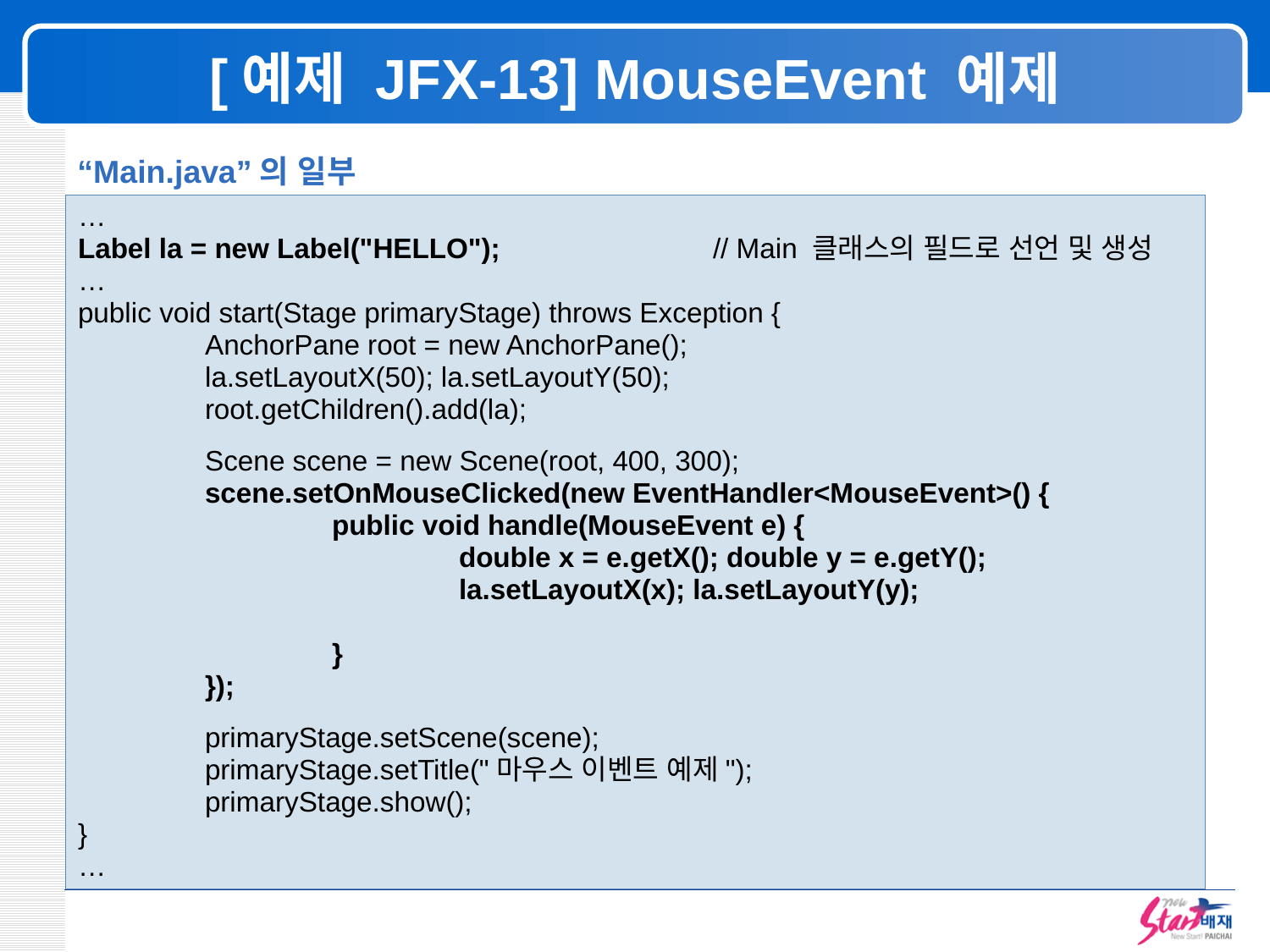

# [예제 JFX-13] MouseEvent 예제
“Main.java”의 일부
…
Label la = new Label("HELLO");		// Main 클래스의 필드로 선언 및 생성
…
public void start(Stage primaryStage) throws Exception {
	AnchorPane root = new AnchorPane();
	la.setLayoutX(50); la.setLayoutY(50);
	root.getChildren().add(la);

	Scene scene = new Scene(root, 400, 300);
	scene.setOnMouseClicked(new EventHandler<MouseEvent>() {
		public void handle(MouseEvent e) {
			double x = e.getX(); double y = e.getY();
			la.setLayoutX(x); la.setLayoutY(y);
		}
	});

	primaryStage.setScene(scene);
	primaryStage.setTitle("마우스 이벤트 예제");
	primaryStage.show();
}
…